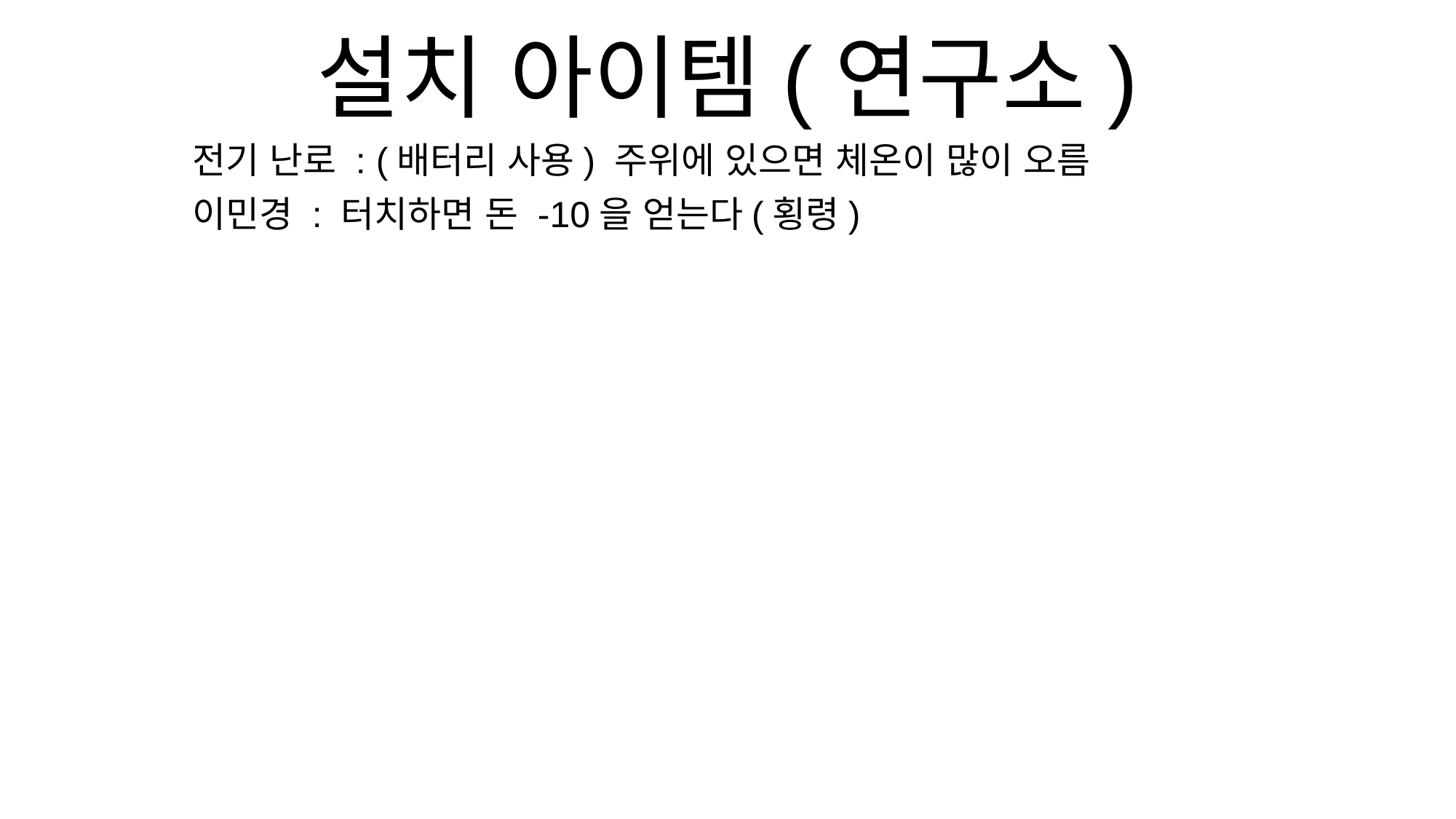

# 설치 아이템(연구소)
전기 난로 : (배터리 사용) 주위에 있으면 체온이 많이 오름
이민경 : 터치하면 돈 -10을 얻는다(횡령)